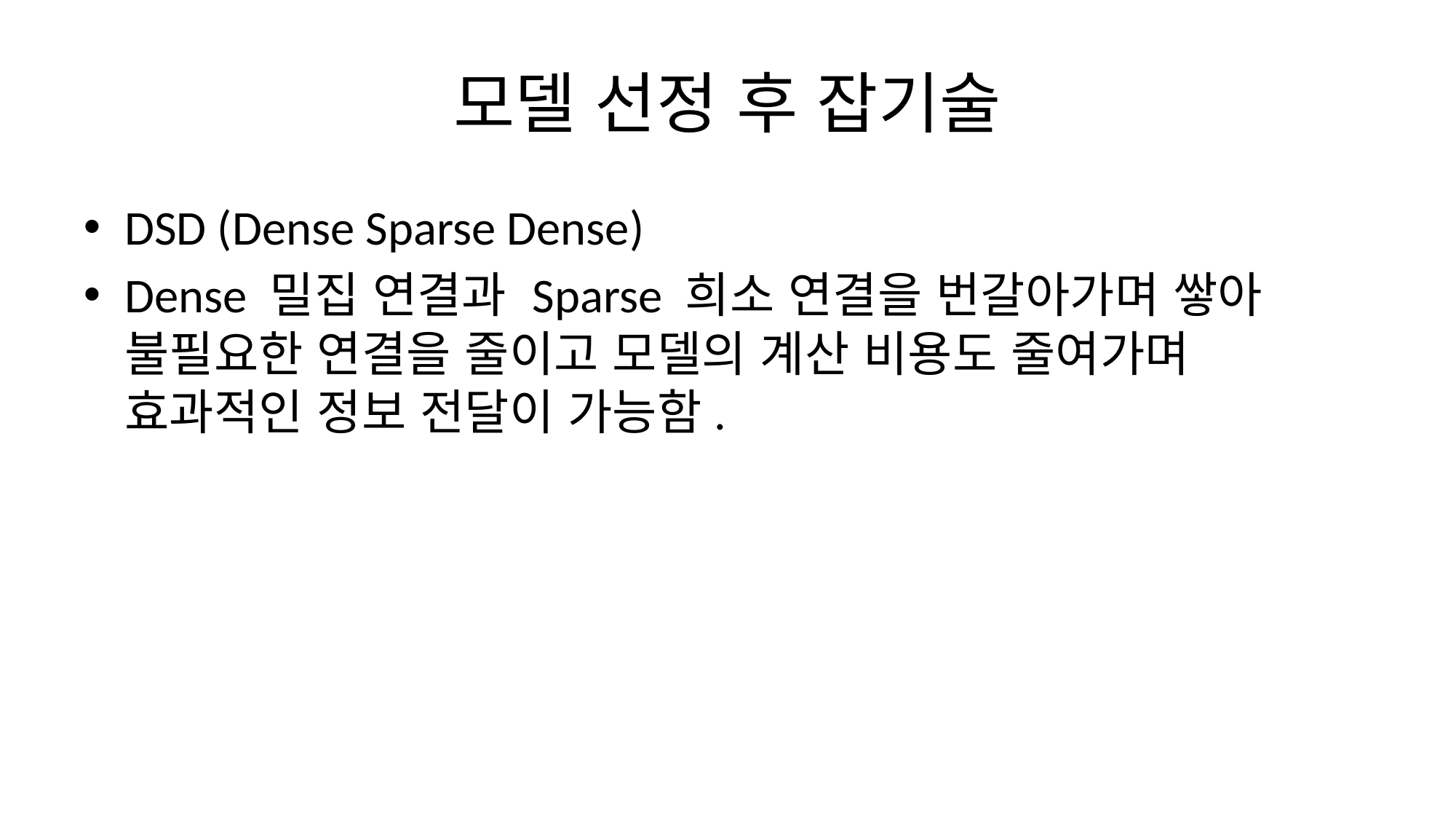

# 모델 선정 후 잡기술
DSD (Dense Sparse Dense)
Dense 밀집 연결과 Sparse 희소 연결을 번갈아가며 쌓아 불필요한 연결을 줄이고 모델의 계산 비용도 줄여가며 효과적인 정보 전달이 가능함.